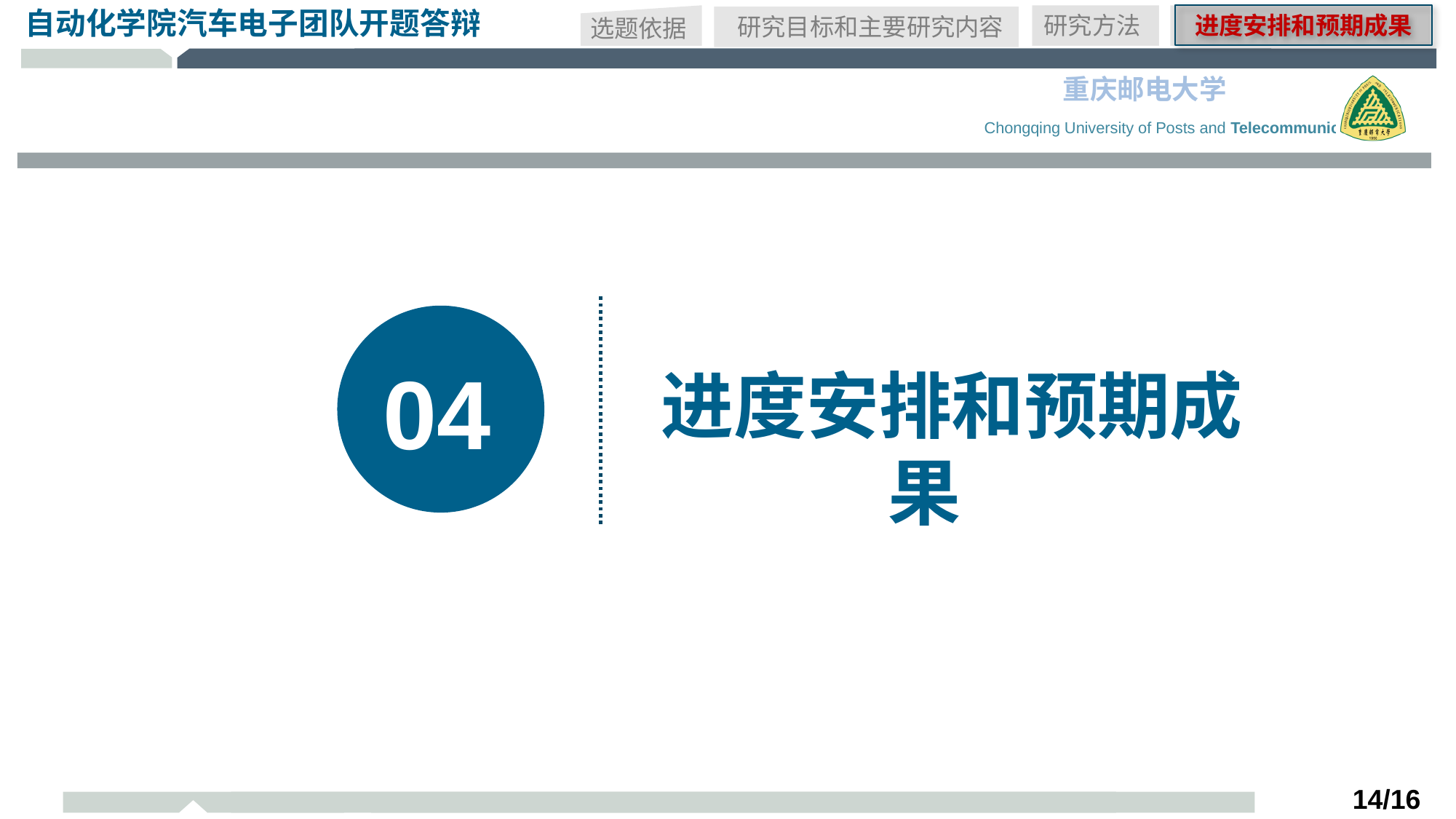

研究方法

进度安排和预期成果

研究目标和主要研究内容
选题依据

04
进度安排和预期成果